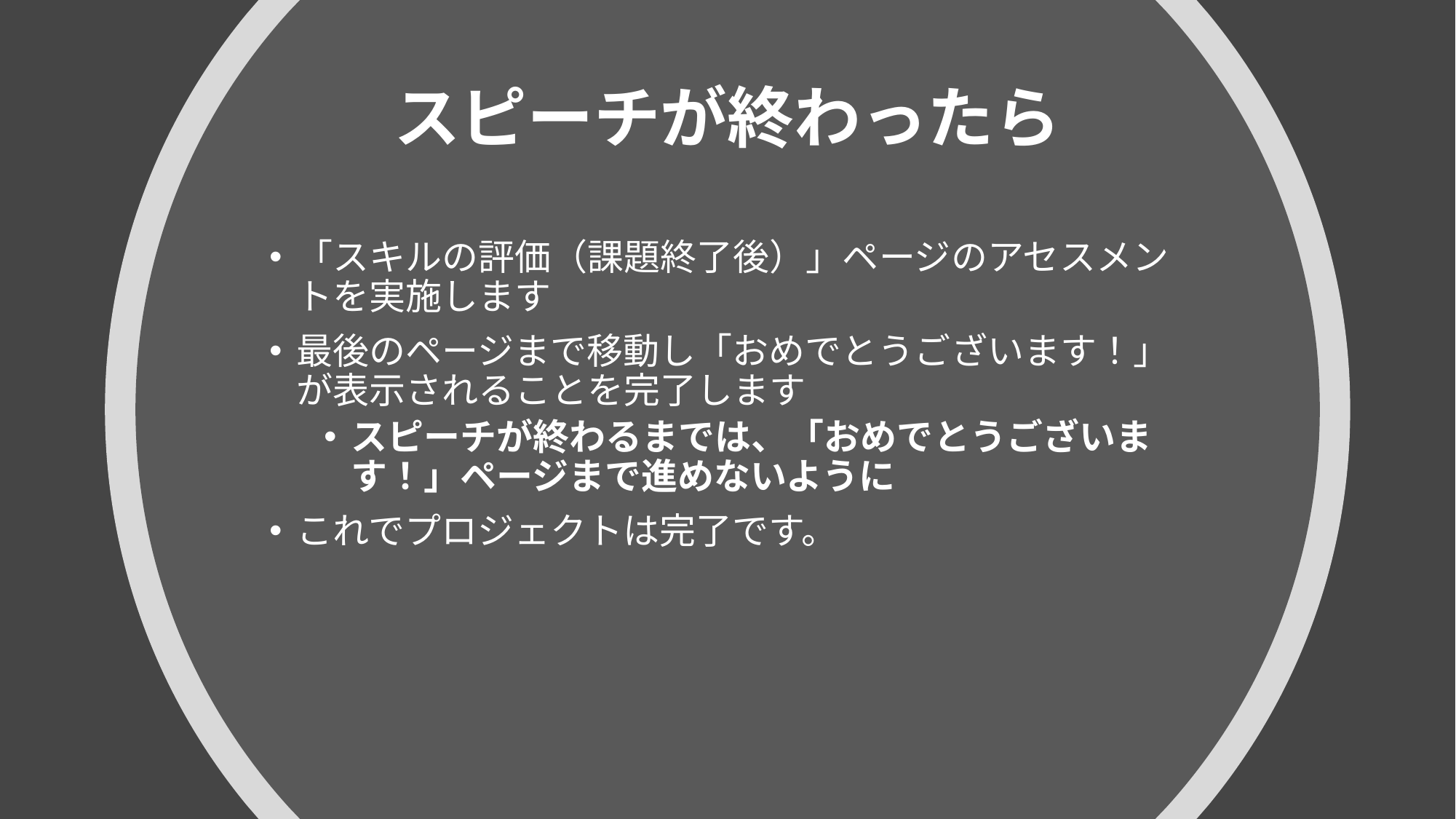

# スピーチが終わったら
「スキルの評価（課題終了後）」ページのアセスメントを実施します
最後のページまで移動し「おめでとうございます！」が表示されることを完了します
スピーチが終わるまでは、「おめでとうございます！」ページまで進めないように
これでプロジェクトは完了です。